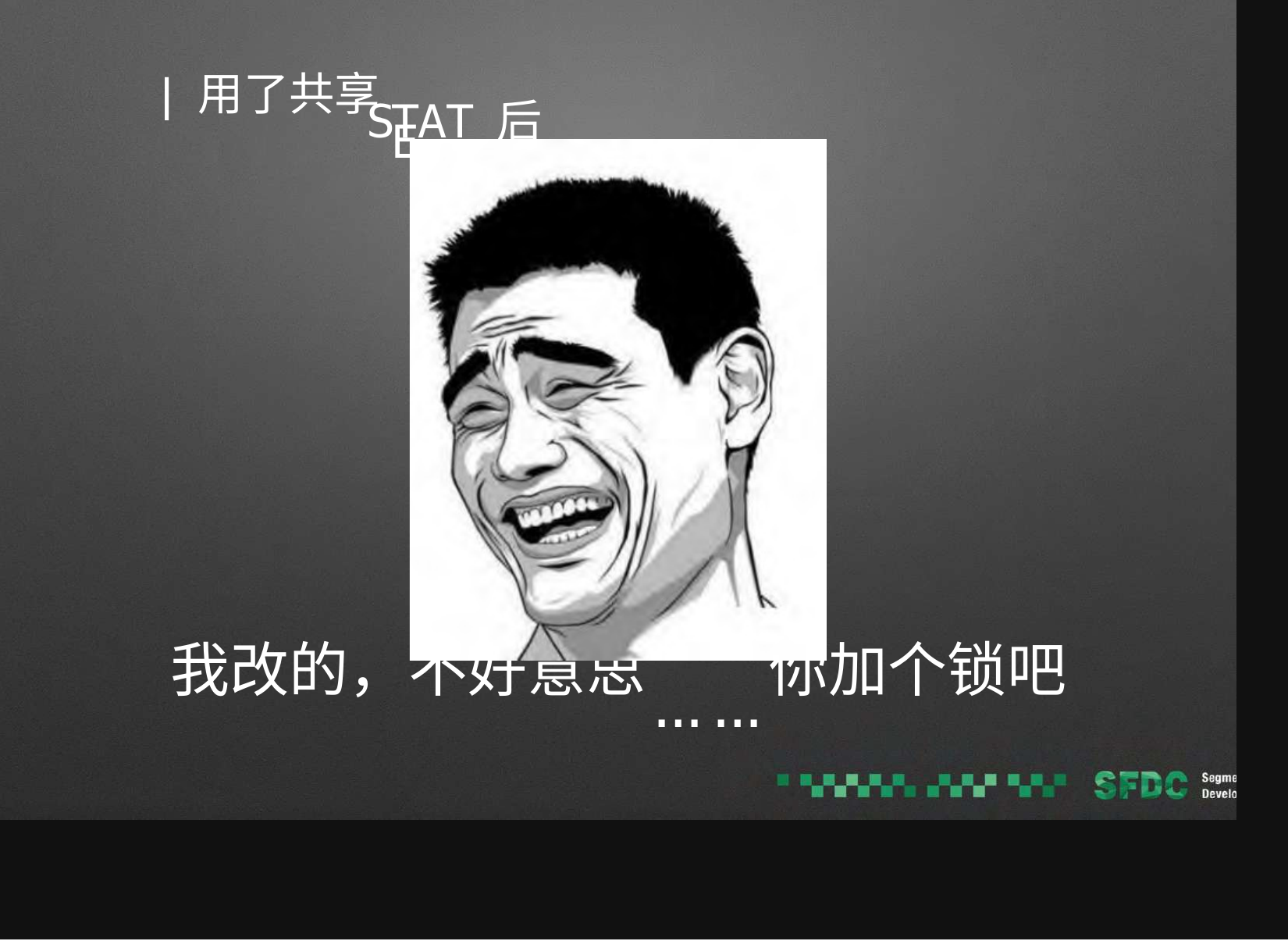

| 用了共享
S
后
TATE

我改的，不好意思	你加个锁吧
……